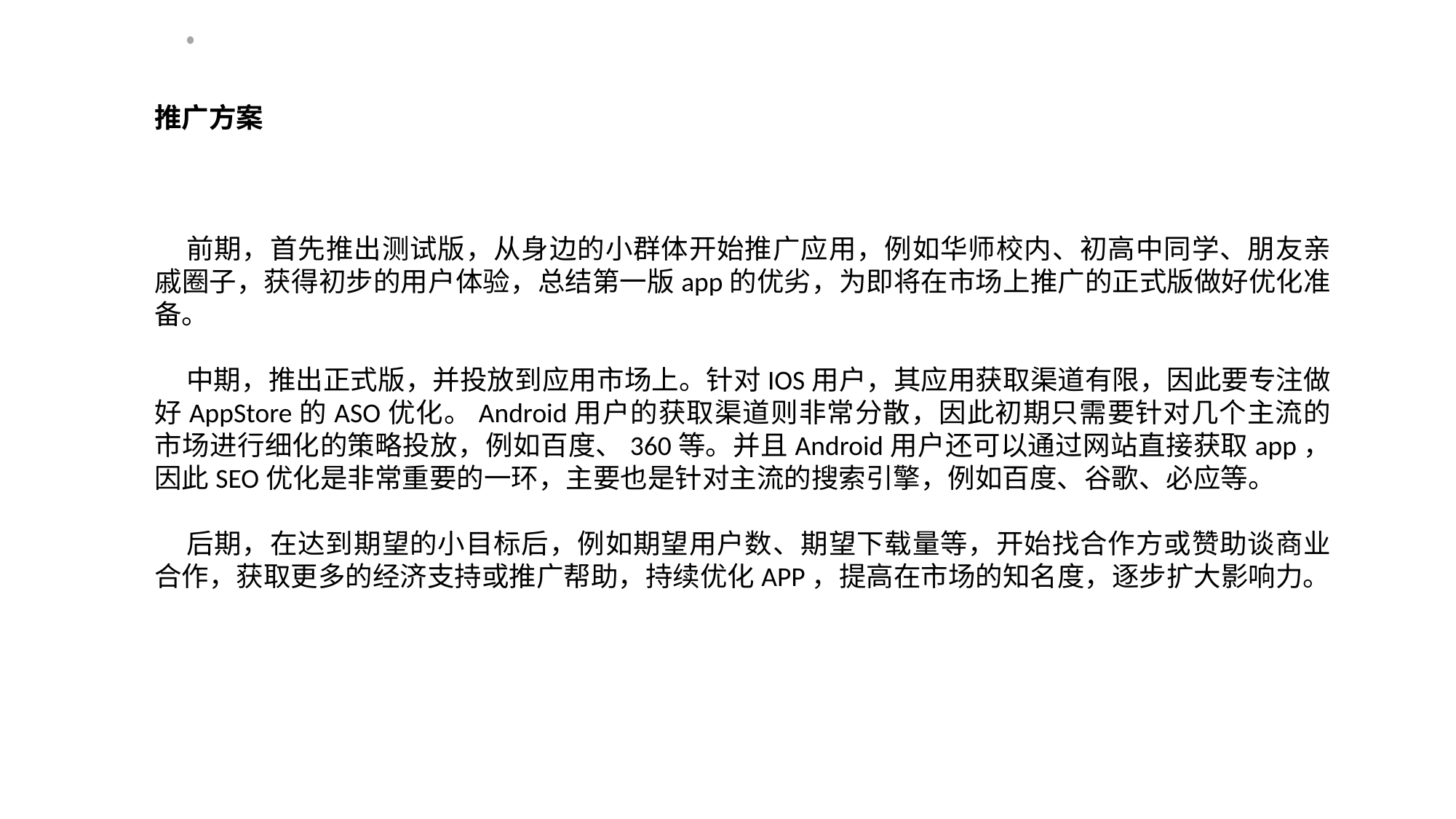

推广方案

前期，首先推出测试版，从身边的小群体开始推广应用，例如华师校内、初高中同学、朋友亲戚圈子，获得初步的用户体验，总结第一版app的优劣，为即将在市场上推广的正式版做好优化准备。

中期，推出正式版，并投放到应用市场上。针对IOS用户，其应用获取渠道有限，因此要专注做好AppStore的ASO优化。Android用户的获取渠道则非常分散，因此初期只需要针对几个主流的市场进行细化的策略投放，例如百度、360等。并且Android用户还可以通过网站直接获取app，因此SEO优化是非常重要的一环，主要也是针对主流的搜索引擎，例如百度、谷歌、必应等。

后期，在达到期望的小目标后，例如期望用户数、期望下载量等，开始找合作方或赞助谈商业合作，获取更多的经济支持或推广帮助，持续优化APP，提高在市场的知名度，逐步扩大影响力。